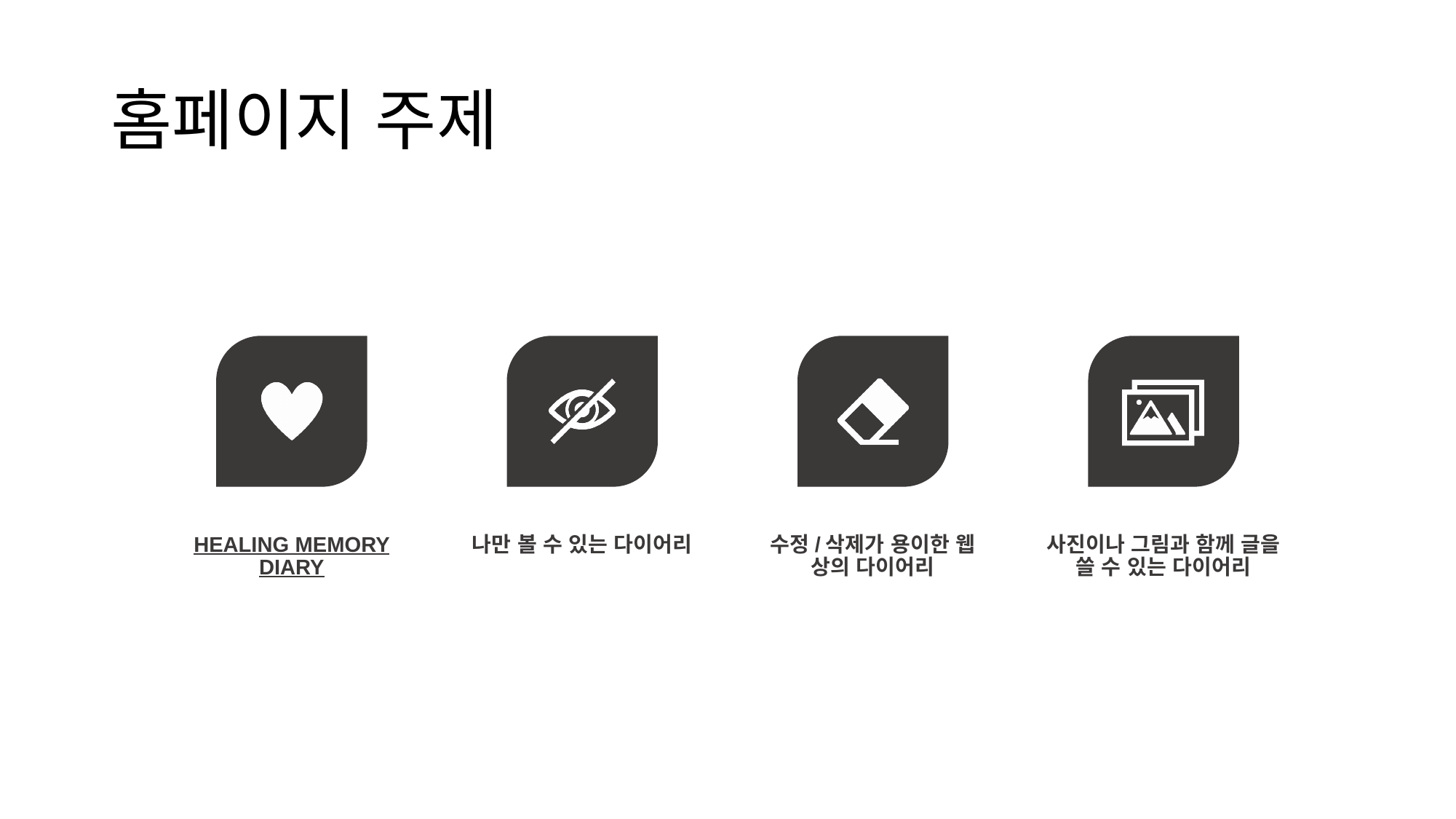

# 홈페이지 주제
Healing Memory Diary
나만 볼 수 있는 다이어리
수정/삭제가 용이한 웹 상의 다이어리
사진이나 그림과 함께 글을 쓸 수 있는 다이어리